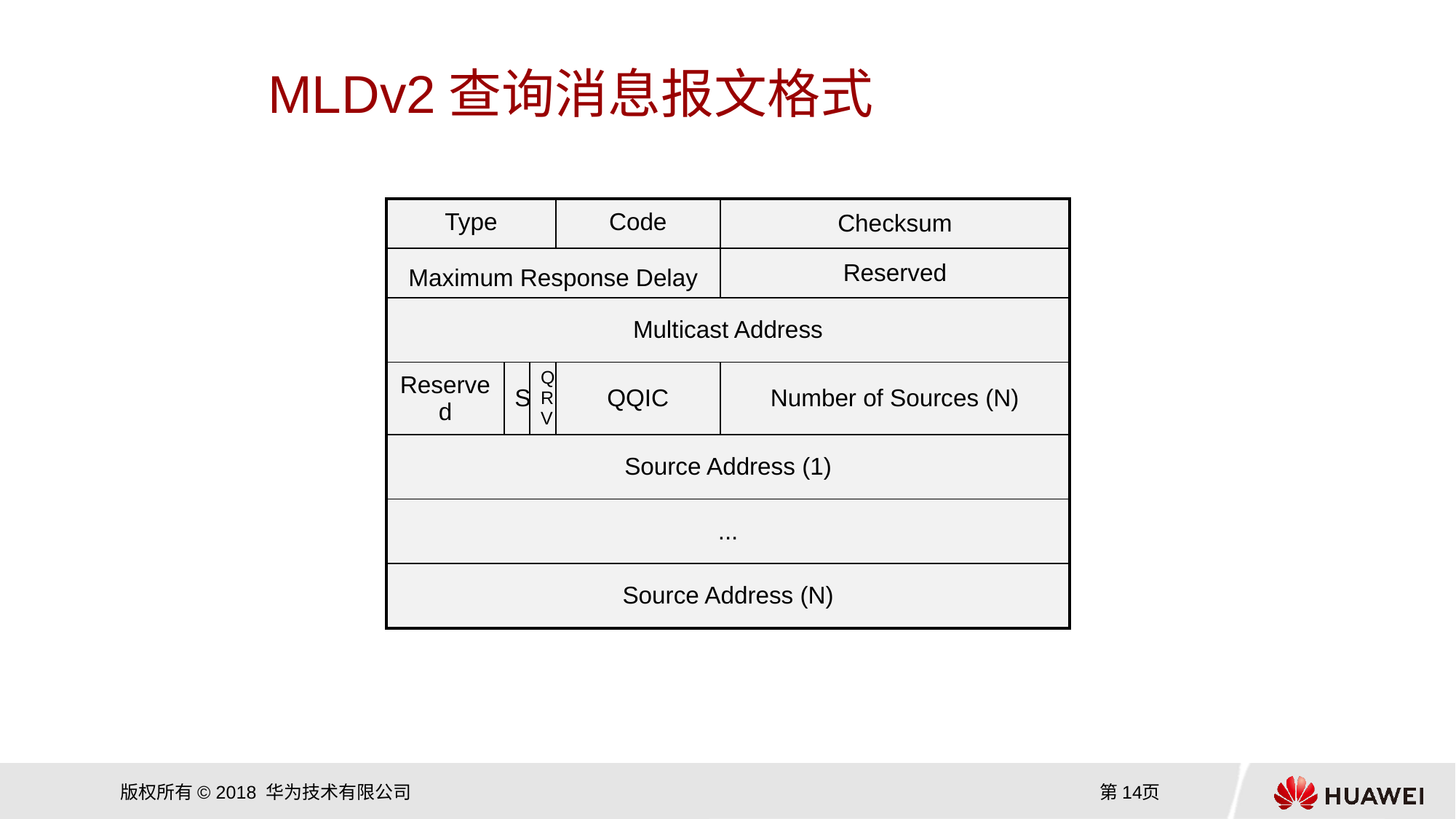

# MLDv2查询消息报文格式
| Type |  |  | Code | Checksum |
| --- | --- | --- | --- | --- |
| Maximum Response Delay |  |  |  | Reserved |
| Multicast Address |  |  |  |  |
| Reserved | S | QRV | QQIC | Number of Sources (N) |
| Source Address (1) |  |  |  |  |
| ... |  |  |  |  |
| Source Address (N) |  |  |  |  |